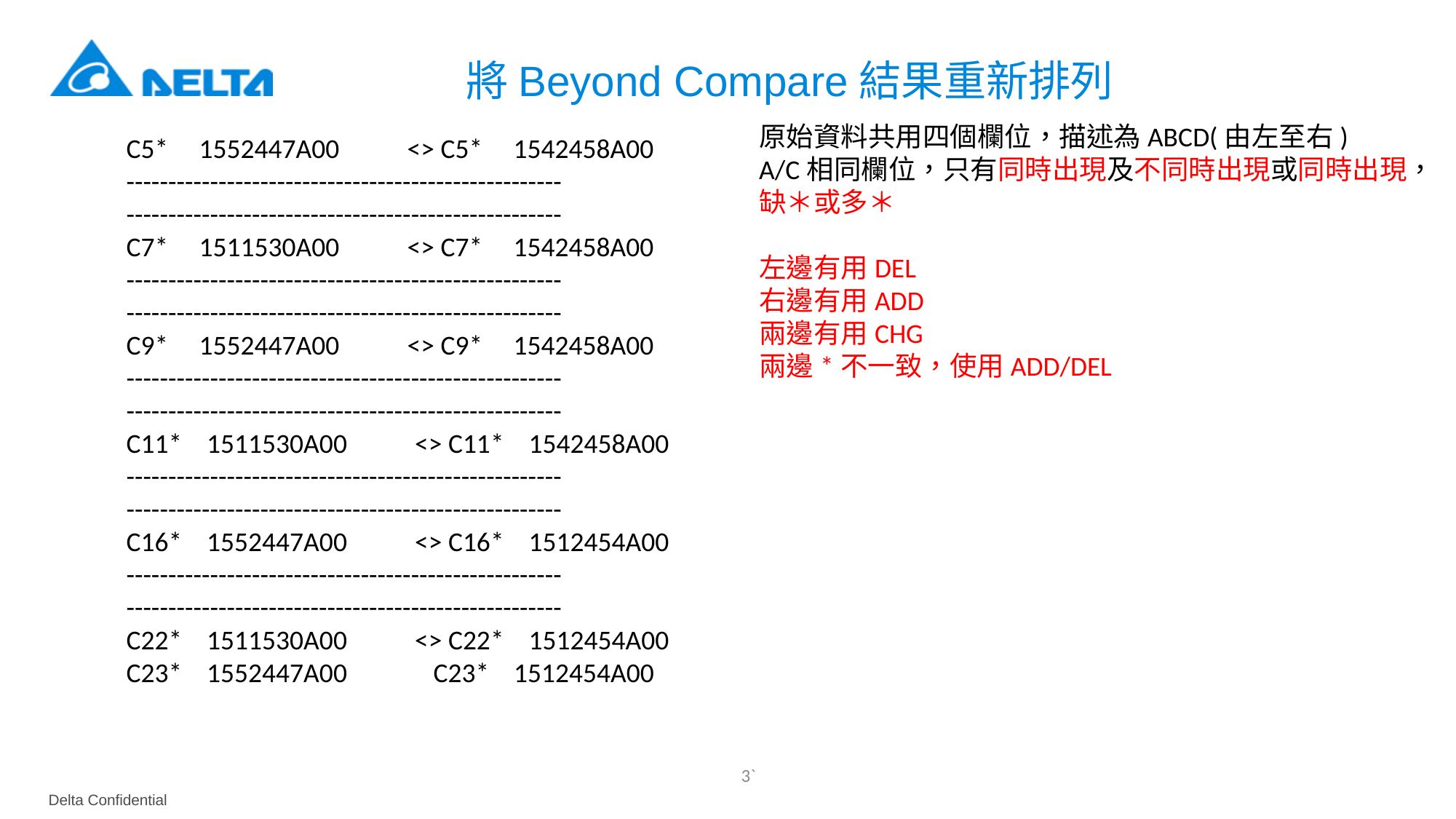

將Beyond Compare結果重新排列

原始資料共用四個欄位，描述為ABCD(由左至右)
A/C相同欄位，只有同時出現及不同時出現或同時出現，缺＊或多＊

左邊有用DEL
右邊有用ADD
兩邊有用CHG
兩邊*不一致，使用ADD/DEL

C5*     1552447A00           <> C5*     1542458A00
----------------------------------------------------
----------------------------------------------------
C7*     1511530A00           <> C7*     1542458A00
----------------------------------------------------
----------------------------------------------------
C9*     1552447A00           <> C9*     1542458A00
----------------------------------------------------
----------------------------------------------------
C11*    1511530A00           <> C11*    1542458A00
----------------------------------------------------
----------------------------------------------------
C16*    1552447A00           <> C16*    1512454A00
----------------------------------------------------
----------------------------------------------------
C22*    1511530A00           <> C22*    1512454A00
C23*    1552447A00              C23*    1512454A00
3`